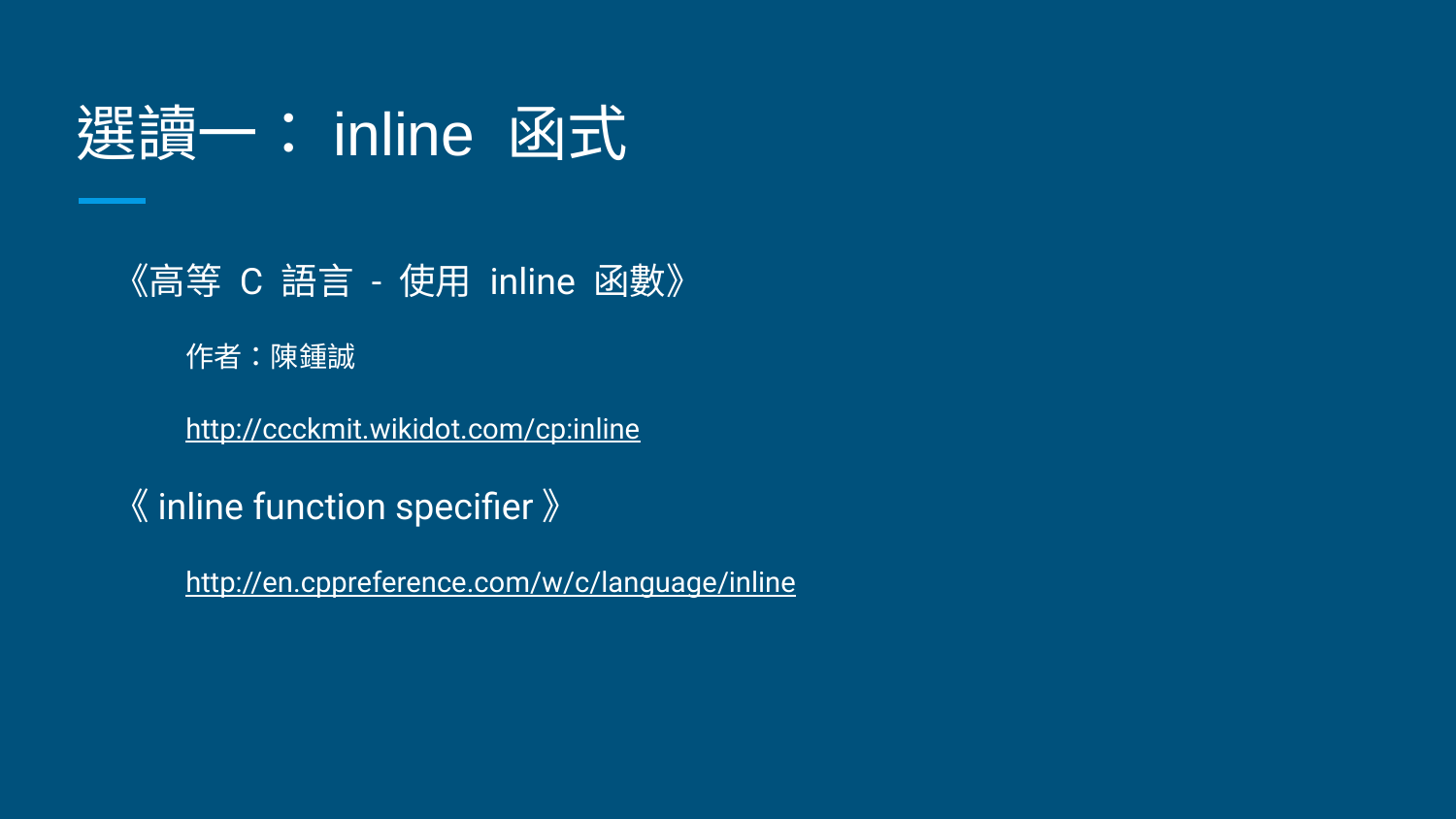

# 選讀一：inline 函式
《高等 C 語言 - 使用 inline 函數》
作者：陳鍾誠
http://ccckmit.wikidot.com/cp:inline
《inline function specifier》
http://en.cppreference.com/w/c/language/inline